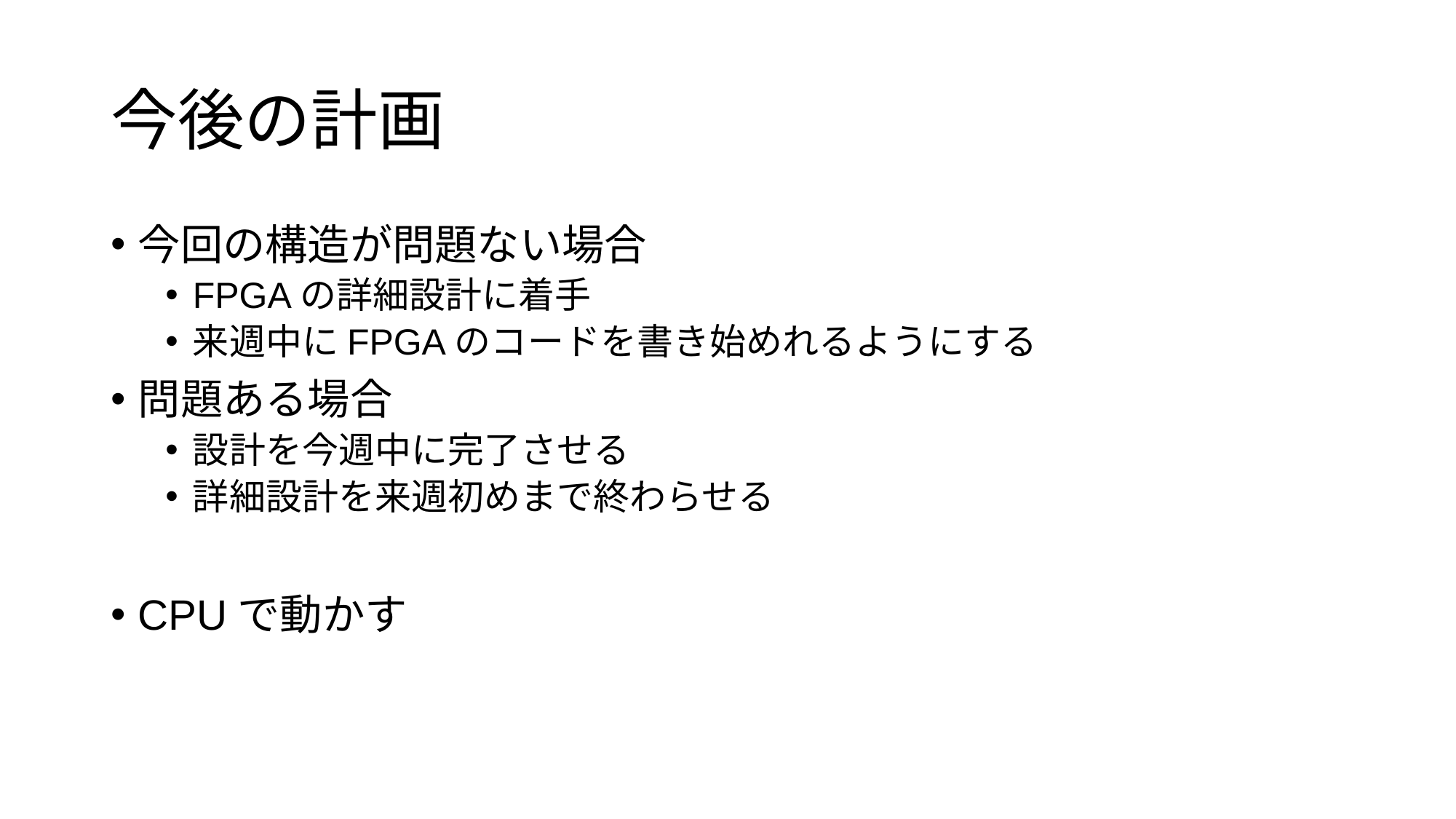

# 今後の計画
今回の構造が問題ない場合
FPGAの詳細設計に着手
来週中にFPGAのコードを書き始めれるようにする
問題ある場合
設計を今週中に完了させる
詳細設計を来週初めまで終わらせる

CPUで動かす